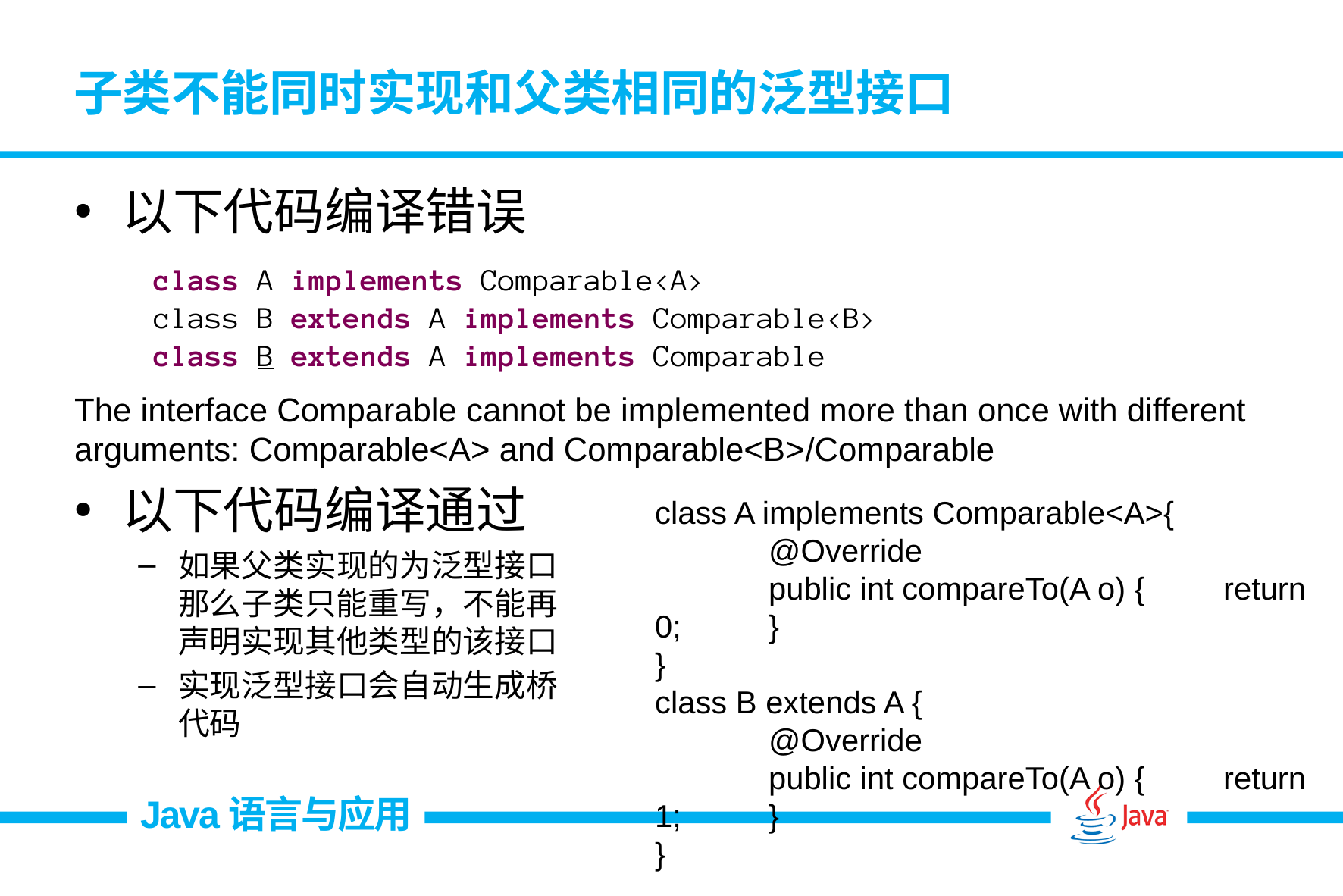

# 子类不能同时实现和父类相同的泛型接口
以下代码编译错误

The interface Comparable cannot be implemented more than once with different arguments: Comparable<A> and Comparable<B>/Comparable
以下代码编译通过
如果父类实现的为泛型接口
那么子类只能重写，不能再
声明实现其他类型的该接口
实现泛型接口会自动生成桥
代码

class A implements Comparable<A>class B extends A implements Comparable<B>
class B extends A implements Comparable
class A implements Comparable<A>{
	@Override
	public int compareTo(A o) {	return 0;	}
}
class B extends A {
	@Override
	public int compareTo(A o) {	return 1;	}
}